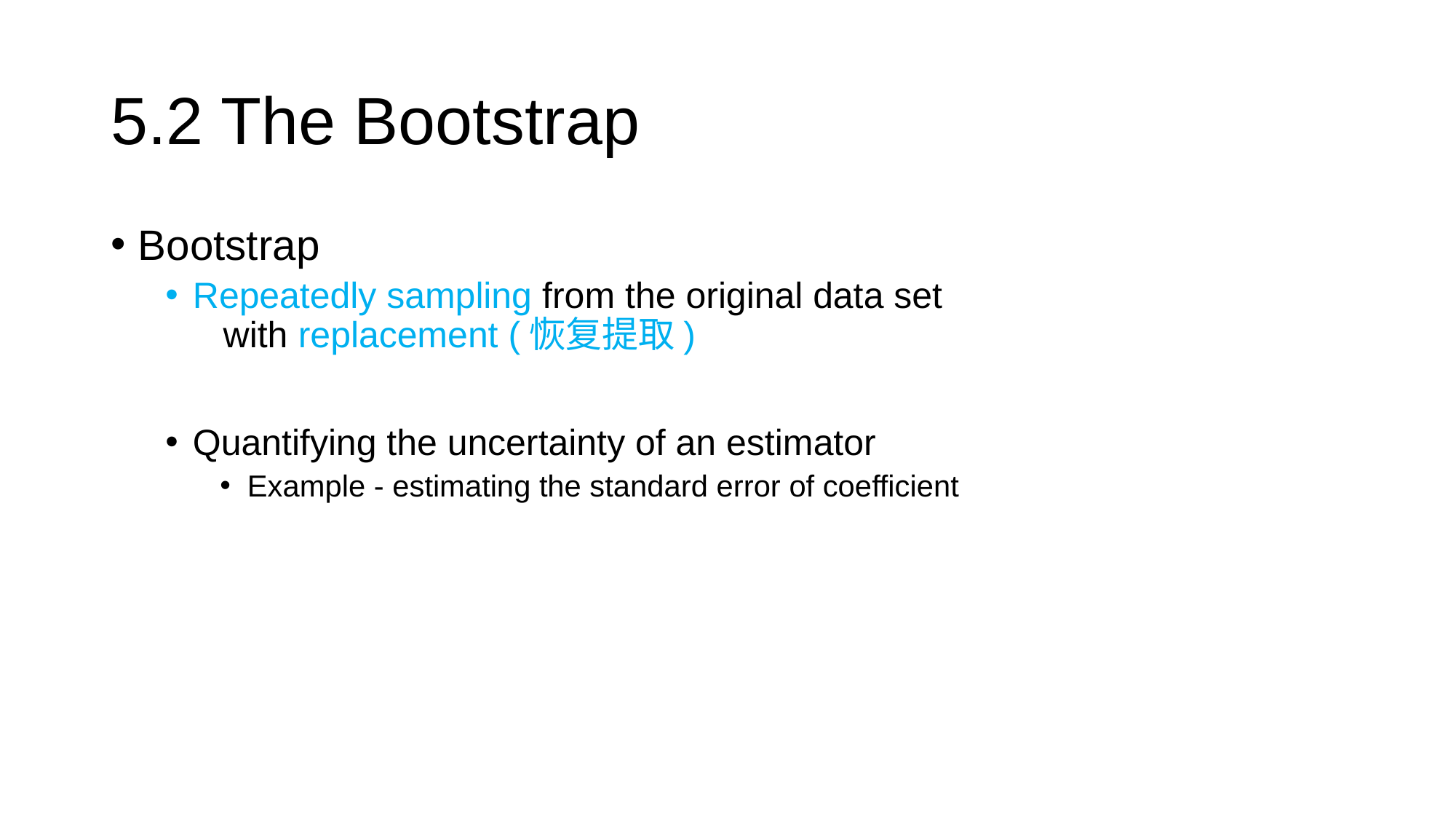

# 5.2 The Bootstrap
Bootstrap
Repeatedly sampling from the original data set
   with replacement (恢复提取)

Quantifying the uncertainty of an estimator
Example - estimating the standard error of coefficient